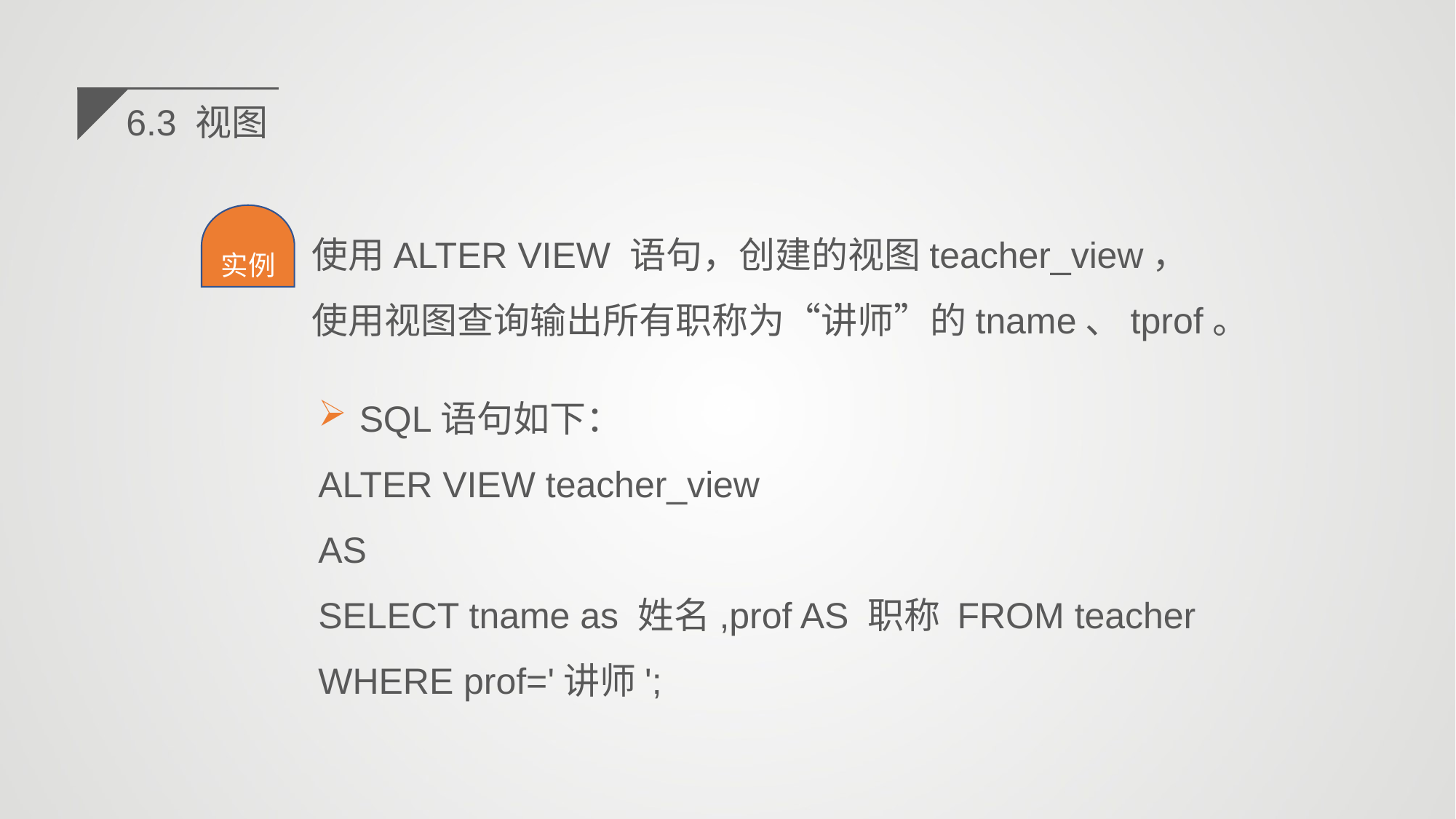

6.3 视图

实例
使用ALTER VIEW 语句，创建的视图teacher_view，
使用视图查询输出所有职称为“讲师”的tname、tprof。

SQL语句如下：
ALTER VIEW teacher_view
AS
SELECT tname as 姓名,prof AS 职称 FROM teacher WHERE prof='讲师';